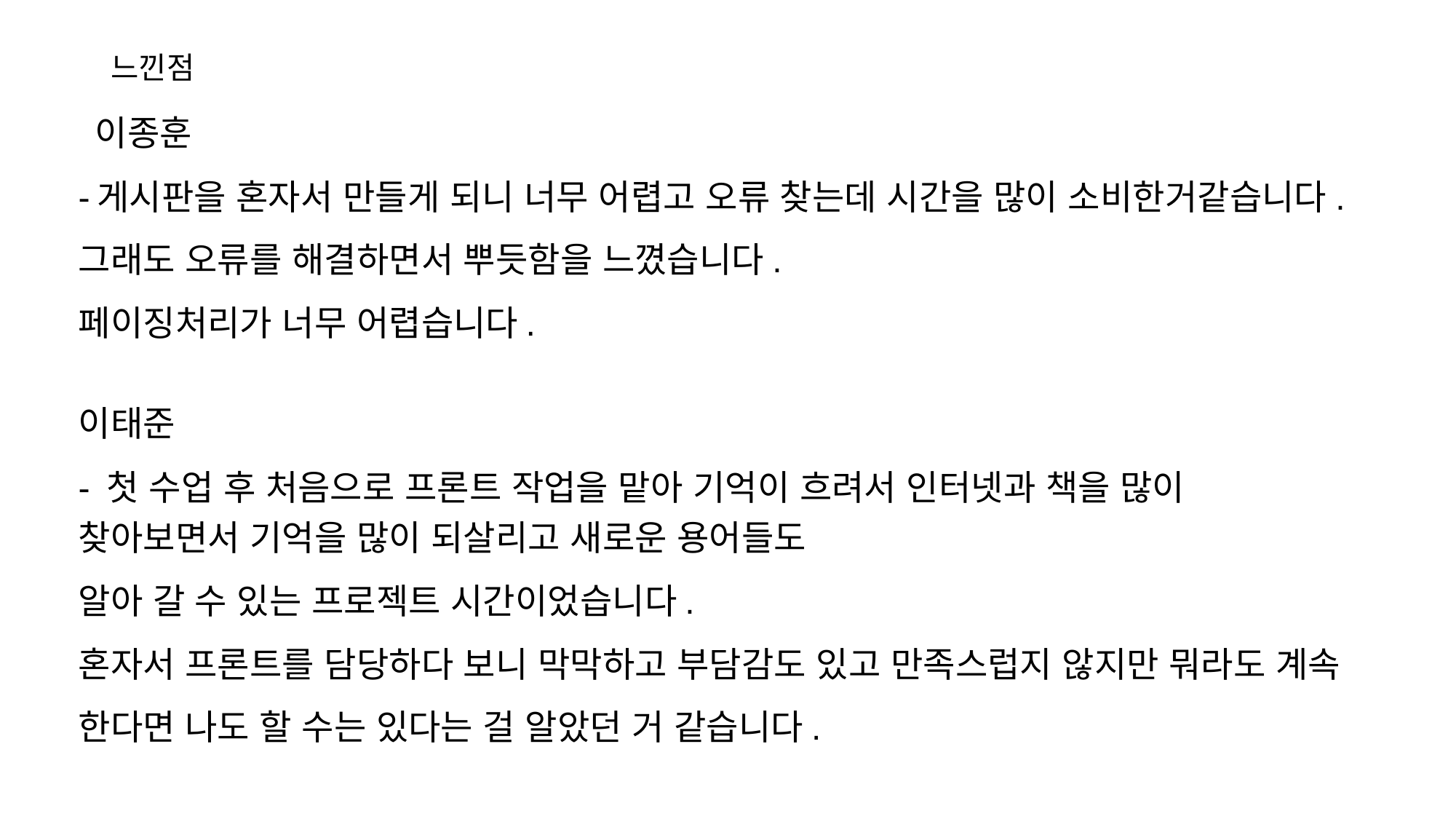

# 느낀점
 이종훈
-게시판을 혼자서 만들게 되니 너무 어렵고 오류 찾는데 시간을 많이 소비한거같습니다.
그래도 오류를 해결하면서 뿌듯함을 느꼈습니다.
페이징처리가 너무 어렵습니다.

이태준
- 첫 수업 후 처음으로 프론트 작업을 맡아 기억이 흐려서 인터넷과 책을 많이 찾아보면서 기억을 많이 되살리고 새로운 용어들도
알아 갈 수 있는 프로젝트 시간이었습니다.
혼자서 프론트를 담당하다 보니 막막하고 부담감도 있고 만족스럽지 않지만 뭐라도 계속
한다면 나도 할 수는 있다는 걸 알았던 거 같습니다.